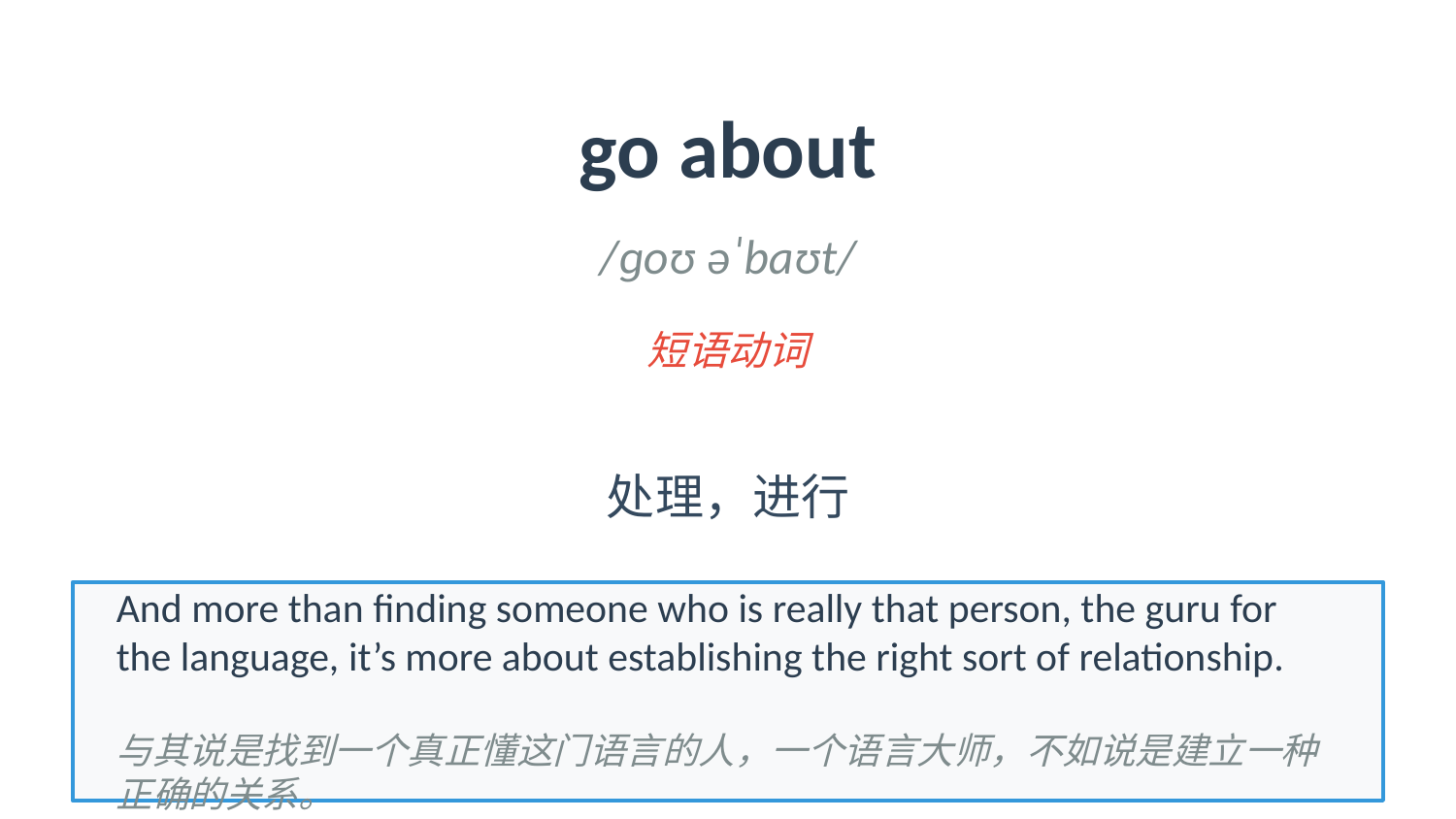

go about
/ɡoʊ əˈbaʊt/
短语动词
处理，进行

And more than finding someone who is really that person, the guru for the language, it’s more about establishing the right sort of relationship.

与其说是找到一个真正懂这门语言的人，一个语言大师，不如说是建立一种正确的关系。